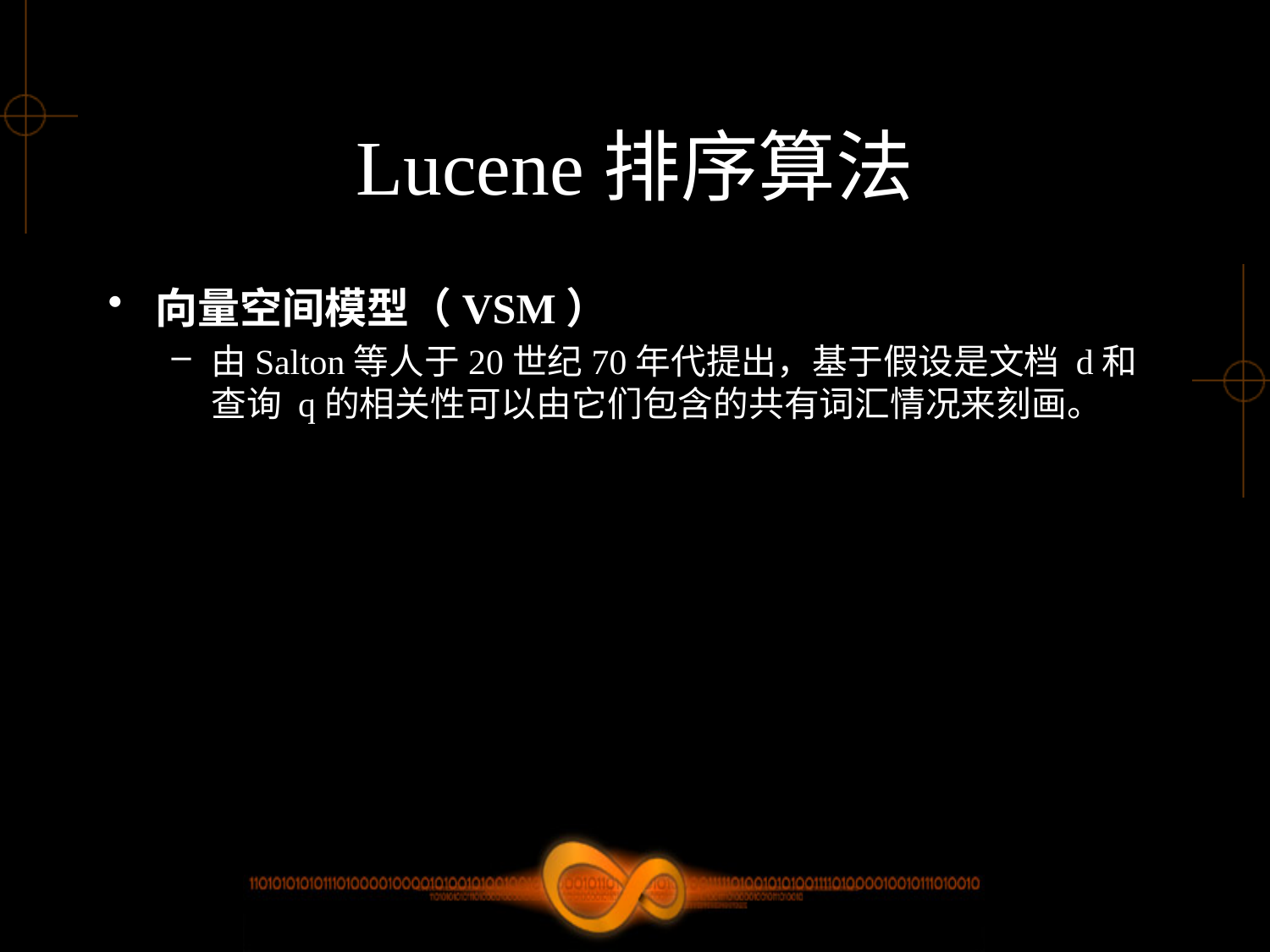

# Lucene排序算法
向量空间模型（VSM）
由Salton等人于20世纪70年代提出，基于假设是文档 d和查询 q的相关性可以由它们包含的共有词汇情况来刻画。